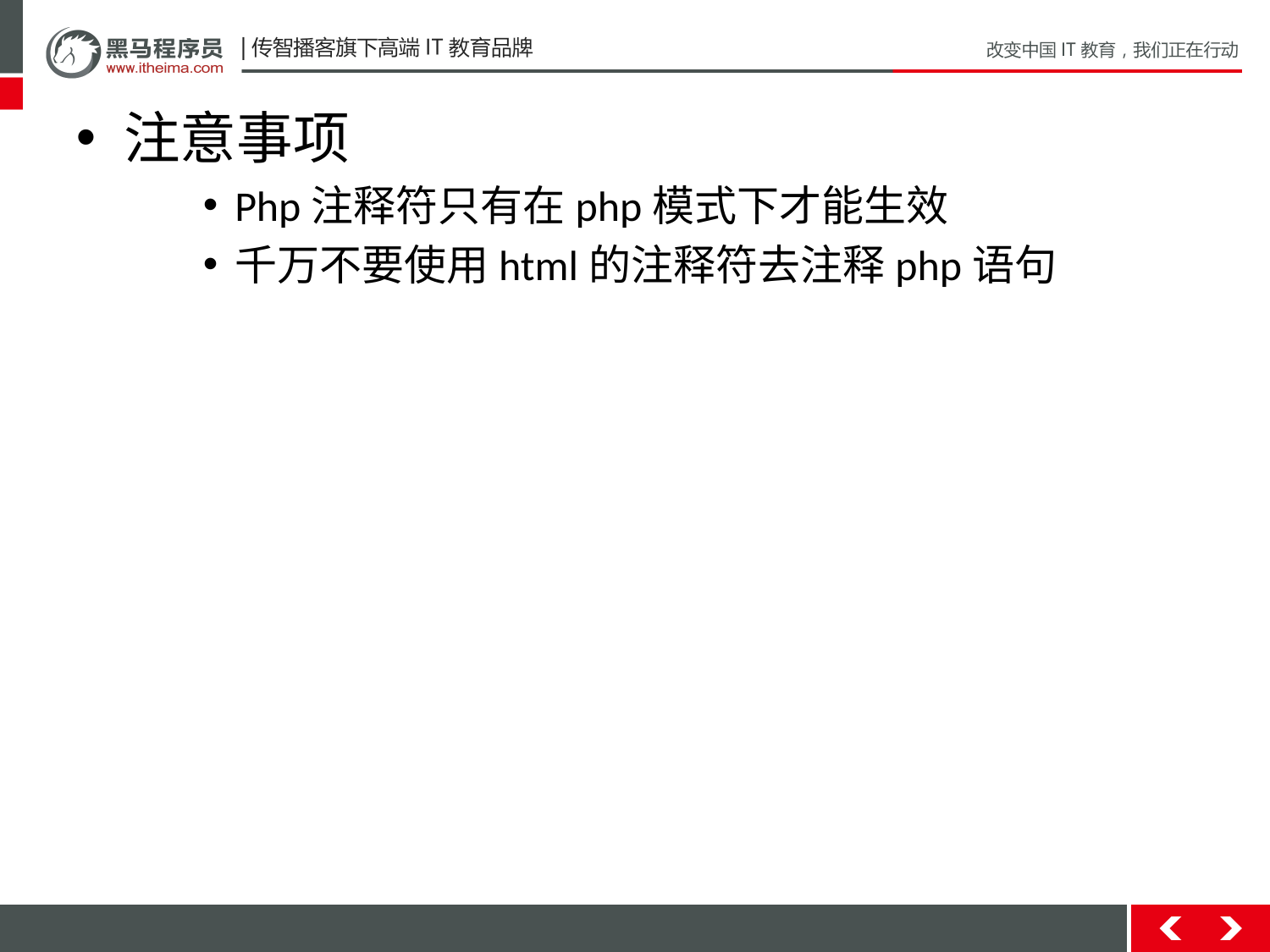

注意事项
Php注释符只有在php模式下才能生效
千万不要使用html的注释符去注释php语句